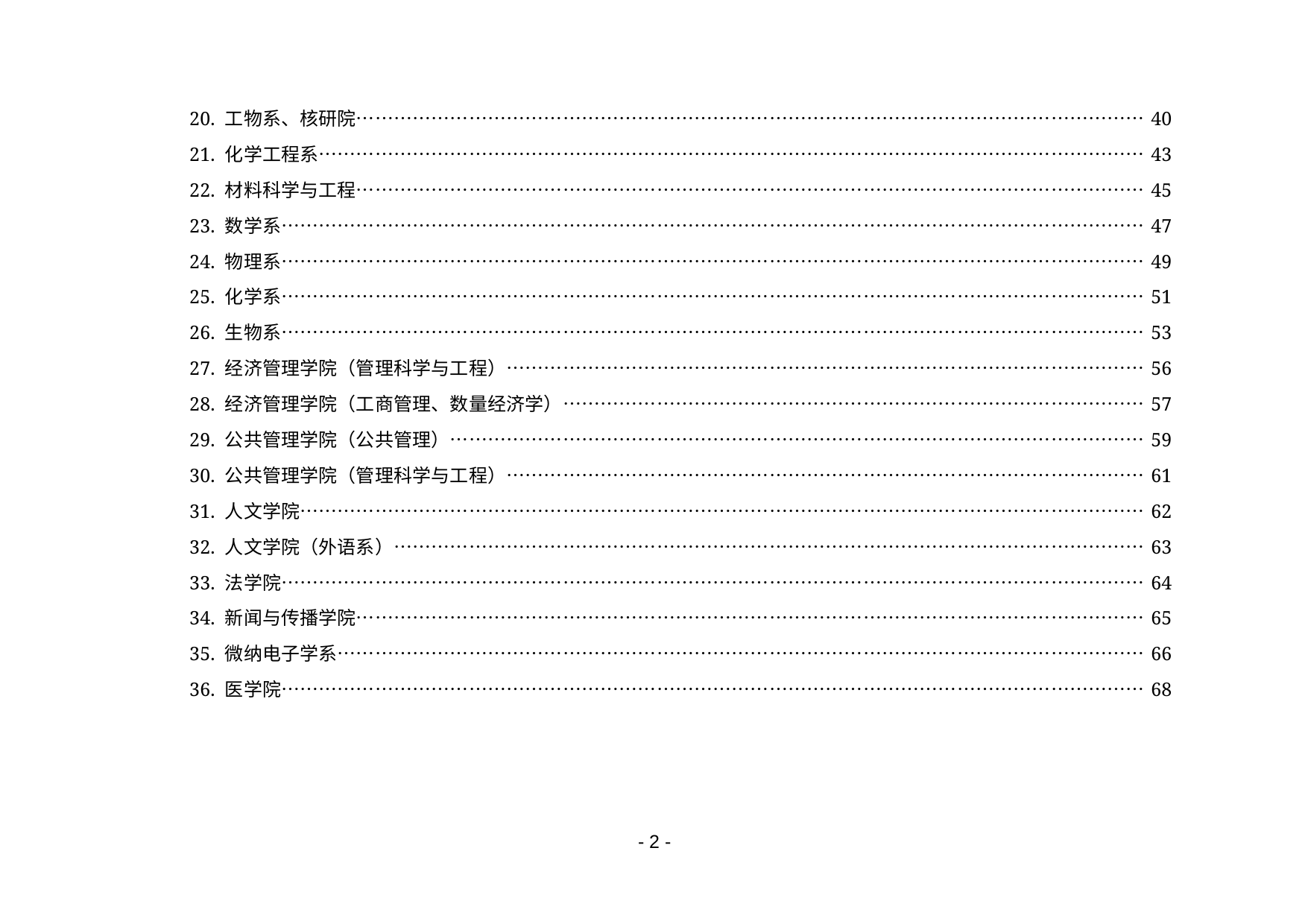

20. 工物系、核研院………………………………………………………………………………………………………………40
21. 化学工程系……………………………………………………………………………………………………………………43
22. 材料科学与工程………………………………………………………………………………………………………………45
23. 数学系…………………………………………………………………………………………………………………………47
24. 物理系…………………………………………………………………………………………………………………………49
25. 化学系…………………………………………………………………………………………………………………………51
26. 生物系…………………………………………………………………………………………………………………………53
27. 经济管理学院（管理科学与工程）…………………………………………………………………………………………56
28. 经济管理学院（工商管理、数量经济学）…………………………………………………………………………………57
29. 公共管理学院（公共管理）…………………………………………………………………………………………………59
30. 公共管理学院（管理科学与工程）…………………………………………………………………………………………61
31. 人文学院………………………………………………………………………………………………………………………62
32. 人文学院（外语系）…………………………………………………………………………………………………………63
33. 法学院…………………………………………………………………………………………………………………………64
34. 新闻与传播学院………………………………………………………………………………………………………………65
35. 微纳电子学系…………………………………………………………………………………………………………………66
36. 医学院…………………………………………………………………………………………………………………………68
- 2 -